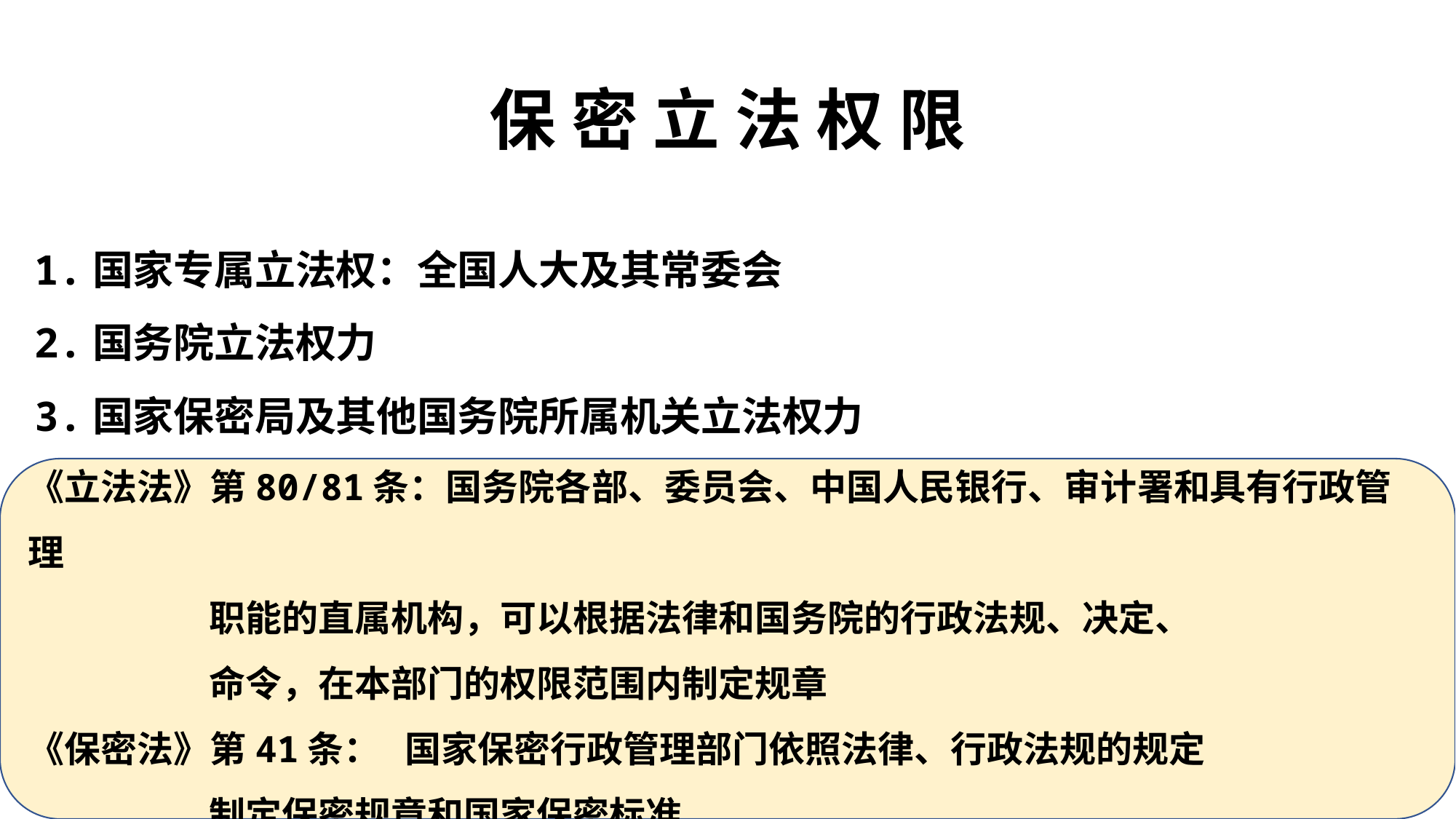

# 保 密 立 法 权 限
1.国家专属立法权：全国人大及其常委会
2.国务院立法权力
3.国家保密局及其他国务院所属机关立法权力
4.地方权力机关、行政机关的立法权
  (1)省、自治区、直辖市的人民代表大会及其常务委员会 地方性保密法规
  (2)较大的市的人民代表大会及其常务委员会           地方性保密法规
  (3)省、自治区、直辖市和较大的市的人民政府         保密规章
《立法法》第80/81条：国务院各部、委员会、中国人民银行、审计署和具有行政管理
                     职能的直属机构，可以根据法律和国务院的行政法规、决定、
                     命令，在本部门的权限范围内制定规章
《保密法》第41条：   国家保密行政管理部门依照法律、行政法规的规定
                     制定保密规章和国家保密标准